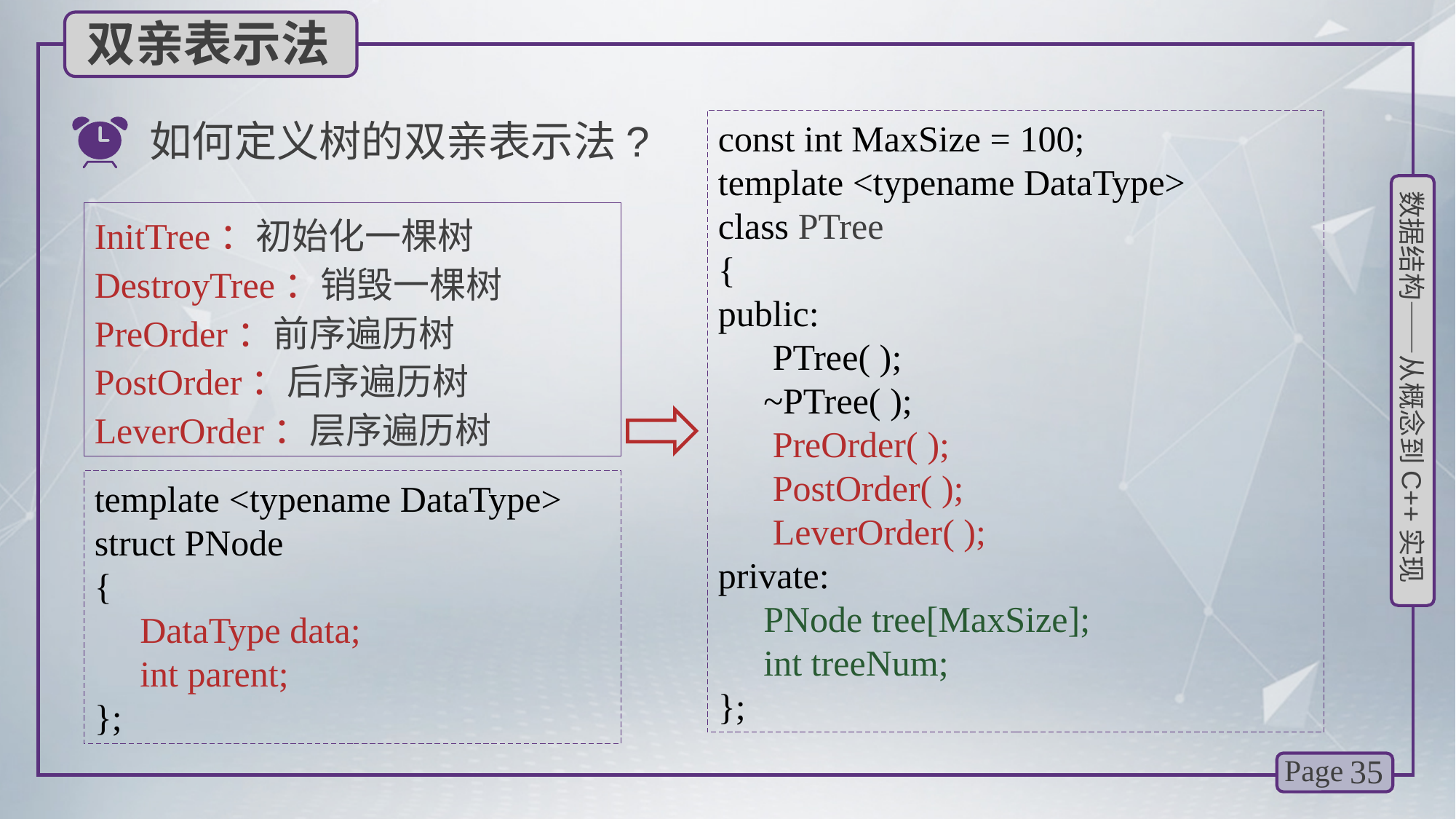

双亲表示法

如何定义树的双亲表示法?

const int MaxSize = 100;
template <typename DataType>
class PTree
{
public:
      PTree( );
     ~PTree( );
      PreOrder( );
      PostOrder( );
      LeverOrder( );
private:
     PNode tree[MaxSize];
     int treeNum;
};
InitTree：初始化一棵树
DestroyTree：销毁一棵树
PreOrder：前序遍历树
PostOrder：后序遍历树
LeverOrder：层序遍历树

template <typename DataType>
struct PNode
{
     DataType data;
     int parent;
};